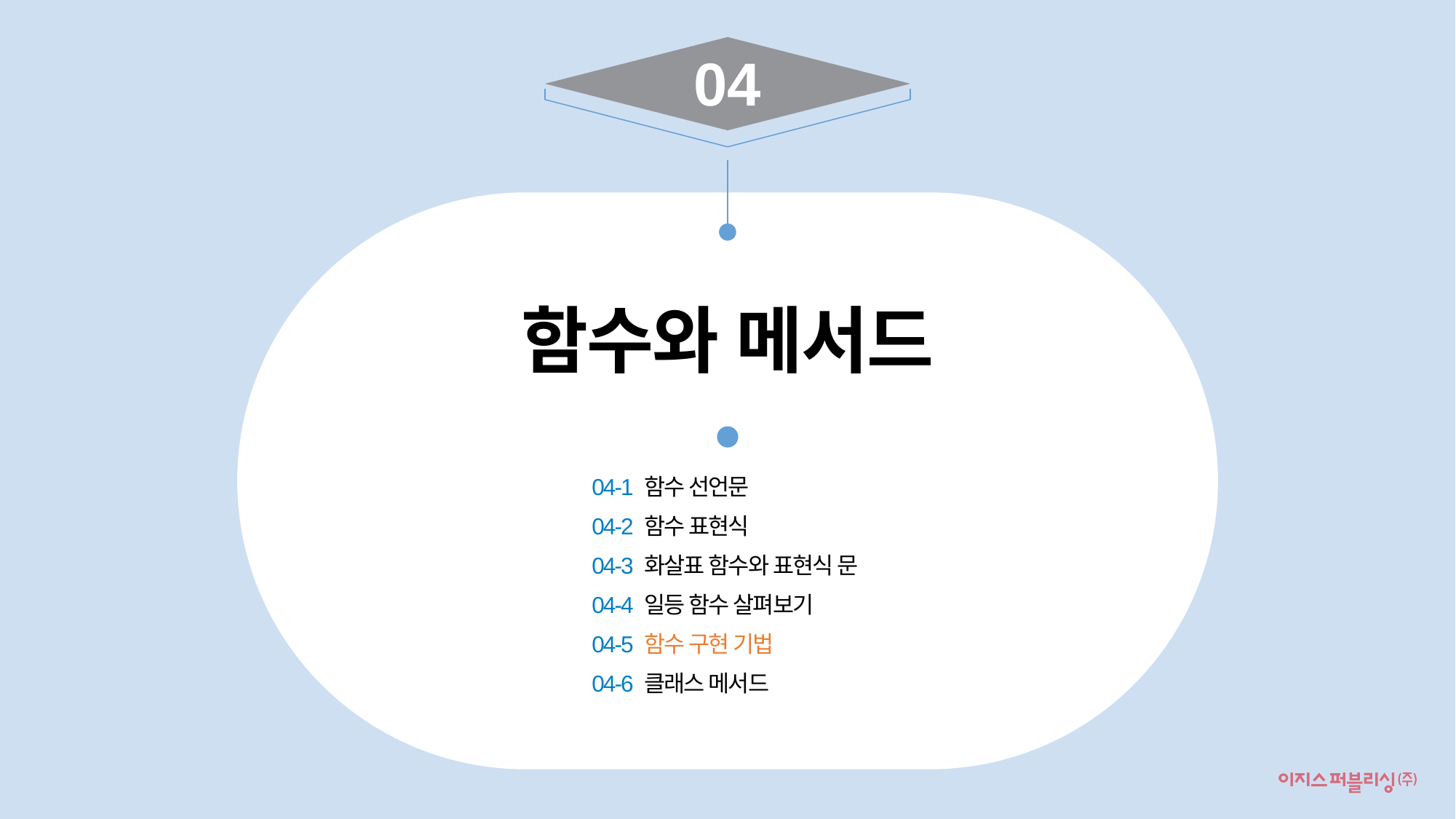

04
함수와 메서드
04-1 함수 선언문
04-2 함수 표현식
04-3 화살표 함수와 표현식 문
04-4 일등 함수 살펴보기
04-5 함수 구현 기법
04-6 클래스 메서드